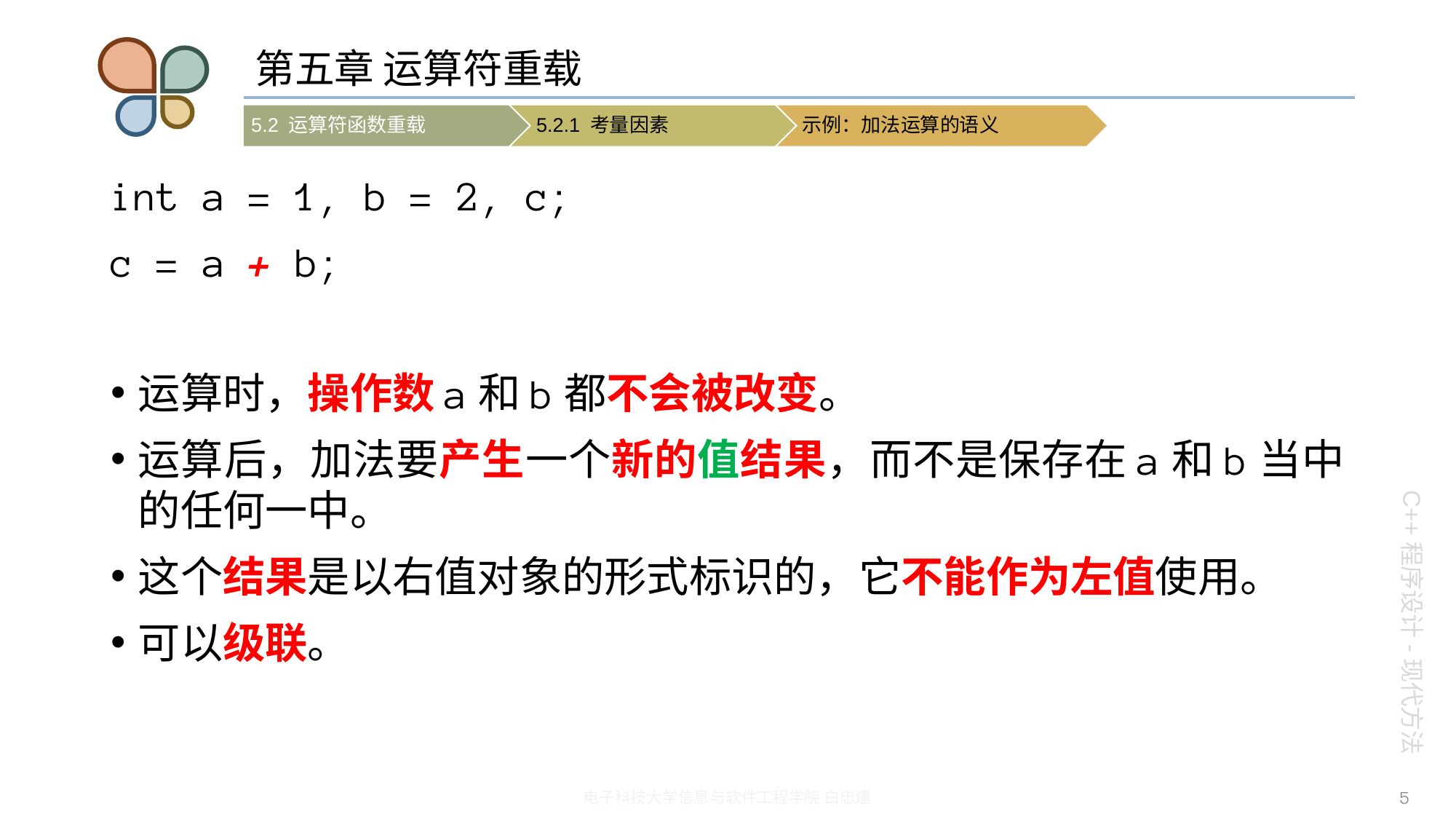

# 第五章 运算符重载
5.2 运算符函数重载
5.2.1 考量因素
示例：加法运算的语义
int a = 1, b = 2, c;
c = a + b;

运算时，操作数a和b都不会被改变。
运算后，加法要产生一个新的值结果，而不是保存在a和b当中的任何一中。
这个结果是以右值对象的形式标识的，它不能作为左值使用。
可以级联。
5